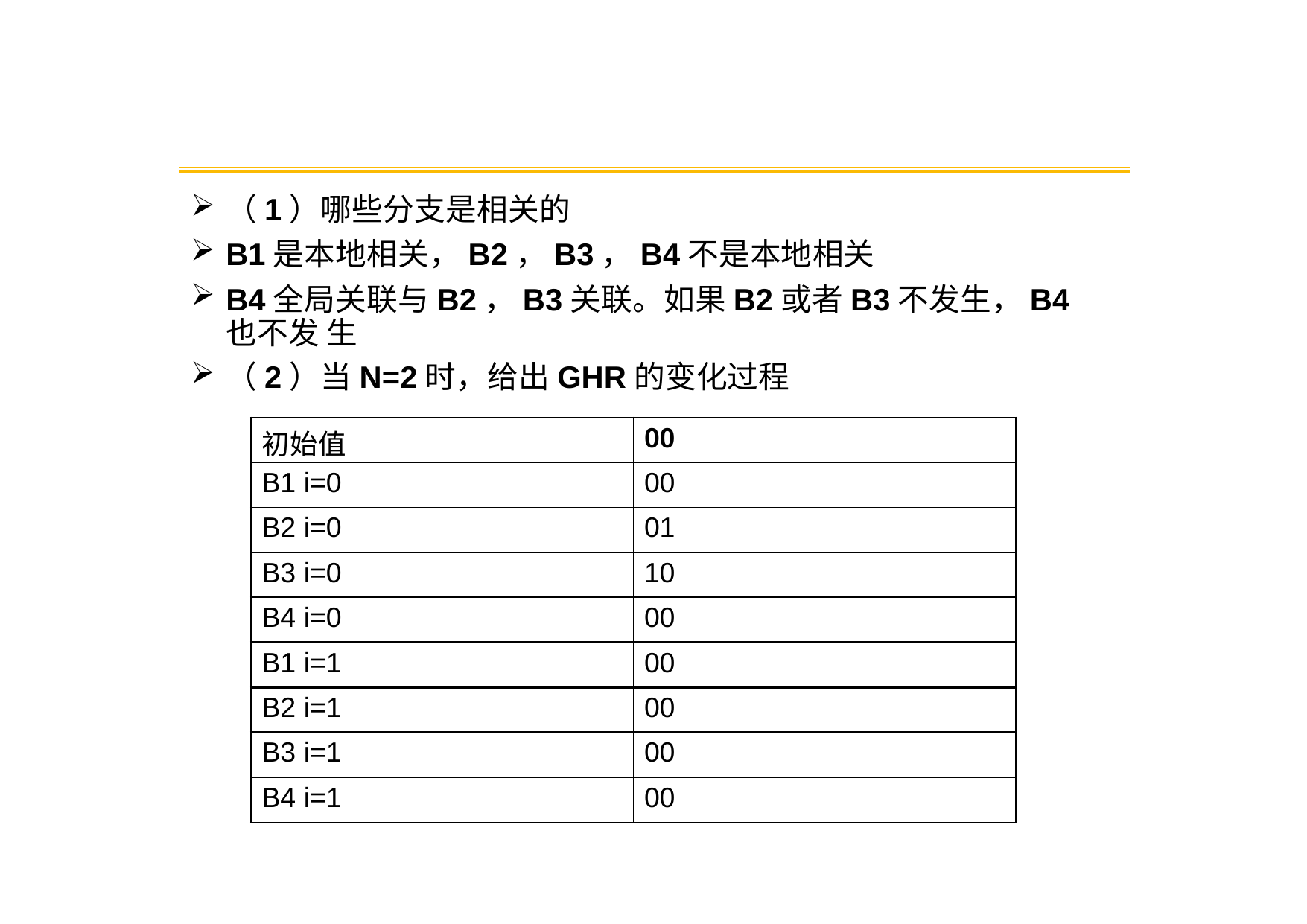

（1）哪些分支是相关的
B1是本地相关，B2，B3，B4不是本地相关
B4全局关联与B2，B3关联。如果B2或者B3不发生，B4也不发 生
（2）当N=2时，给出GHR的变化过程
| 初始值 | 00 |
| --- | --- |
| B1 i=0 | 00 |
| B2 i=0 | 01 |
| B3 i=0 | 10 |
| B4 i=0 | 00 |
| B1 i=1 | 00 |
| B2 i=1 | 00 |
| B3 i=1 | 00 |
| B4 i=1 | 00 |